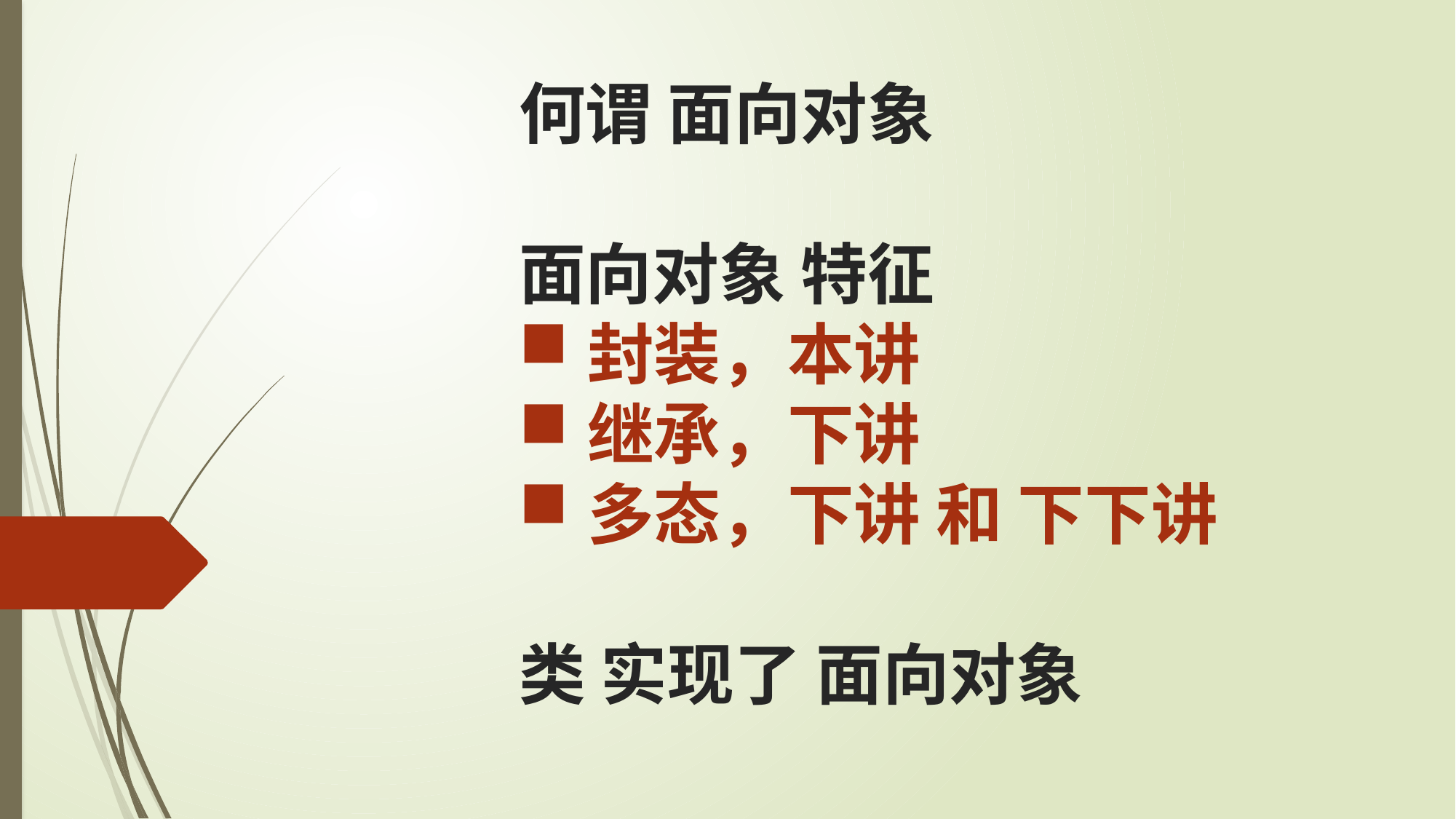

何谓 面向对象

面向对象 特征
封装，本讲
继承，下讲
多态，下讲 和 下下讲

类 实现了 面向对象